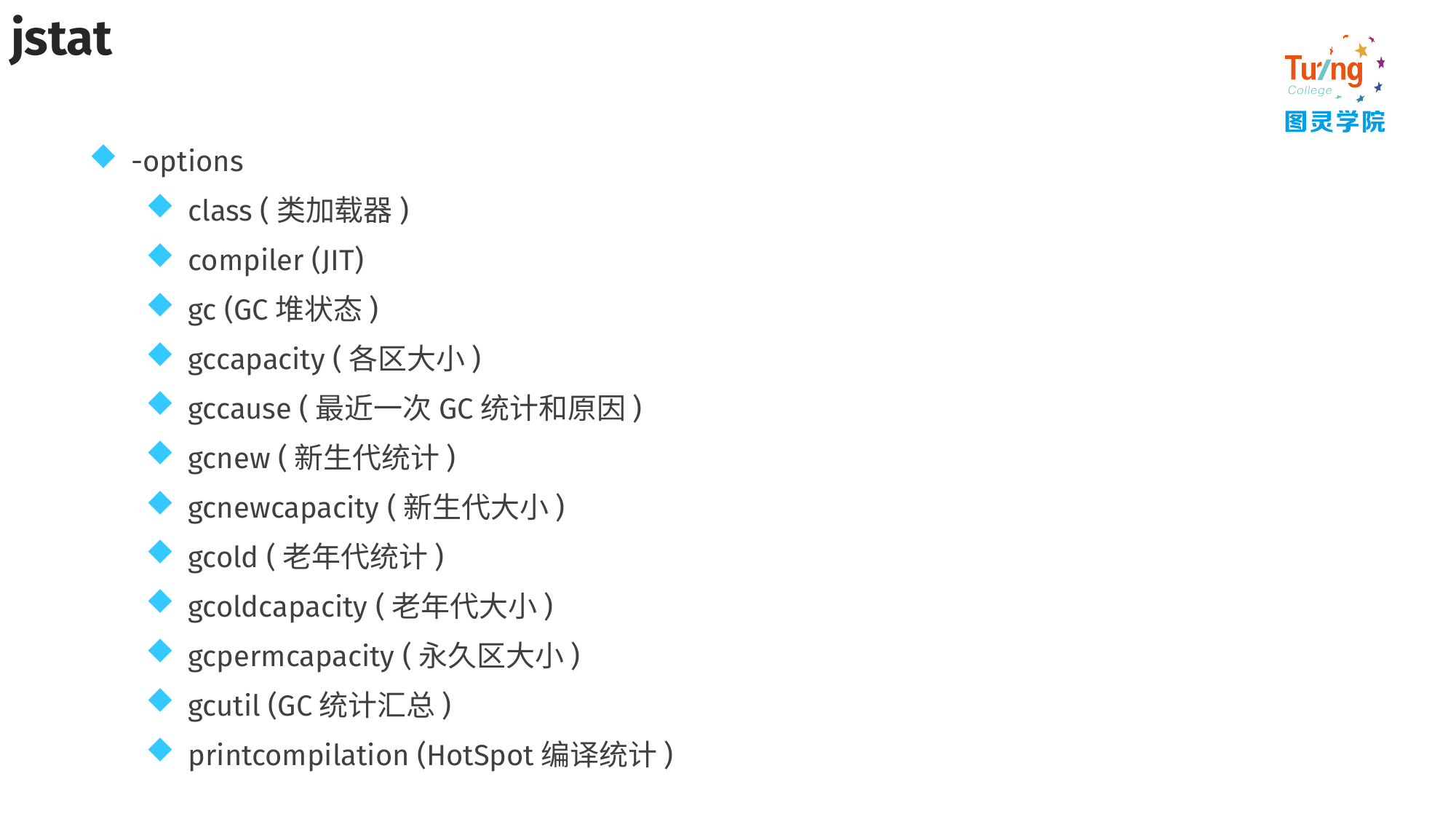

# jstat
-options
class (类加载器)
compiler (JIT)
gc (GC堆状态)
gccapacity (各区大小)
gccause (最近一次GC统计和原因)
gcnew (新生代统计)
gcnewcapacity (新生代大小)
gcold (老年代统计)
gcoldcapacity (老年代大小)
gcpermcapacity (永久区大小)
gcutil (GC统计汇总)
printcompilation (HotSpot编译统计)